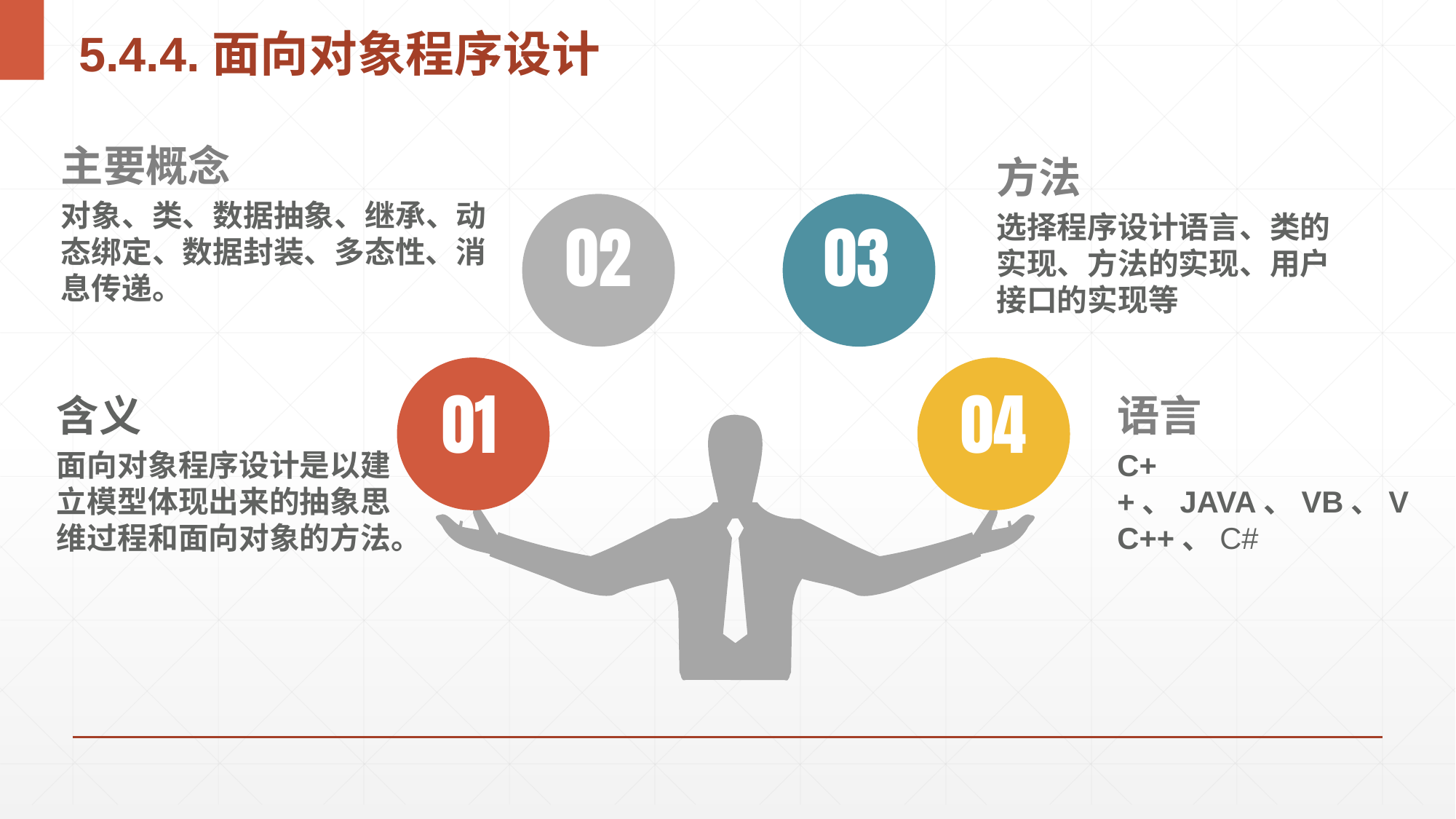

# 5.4.4.面向对象程序设计
主要概念
对象、类、数据抽象、继承、动态绑定、数据封装、多态性、消息传递。
方法
选择程序设计语言、类的实现、方法的实现、用户接口的实现等

02

03

01

04
含义
面向对象程序设计是以建立模型体现出来的抽象思维过程和面向对象的方法。
语言
C++、JAVA、VB、VC++、C#